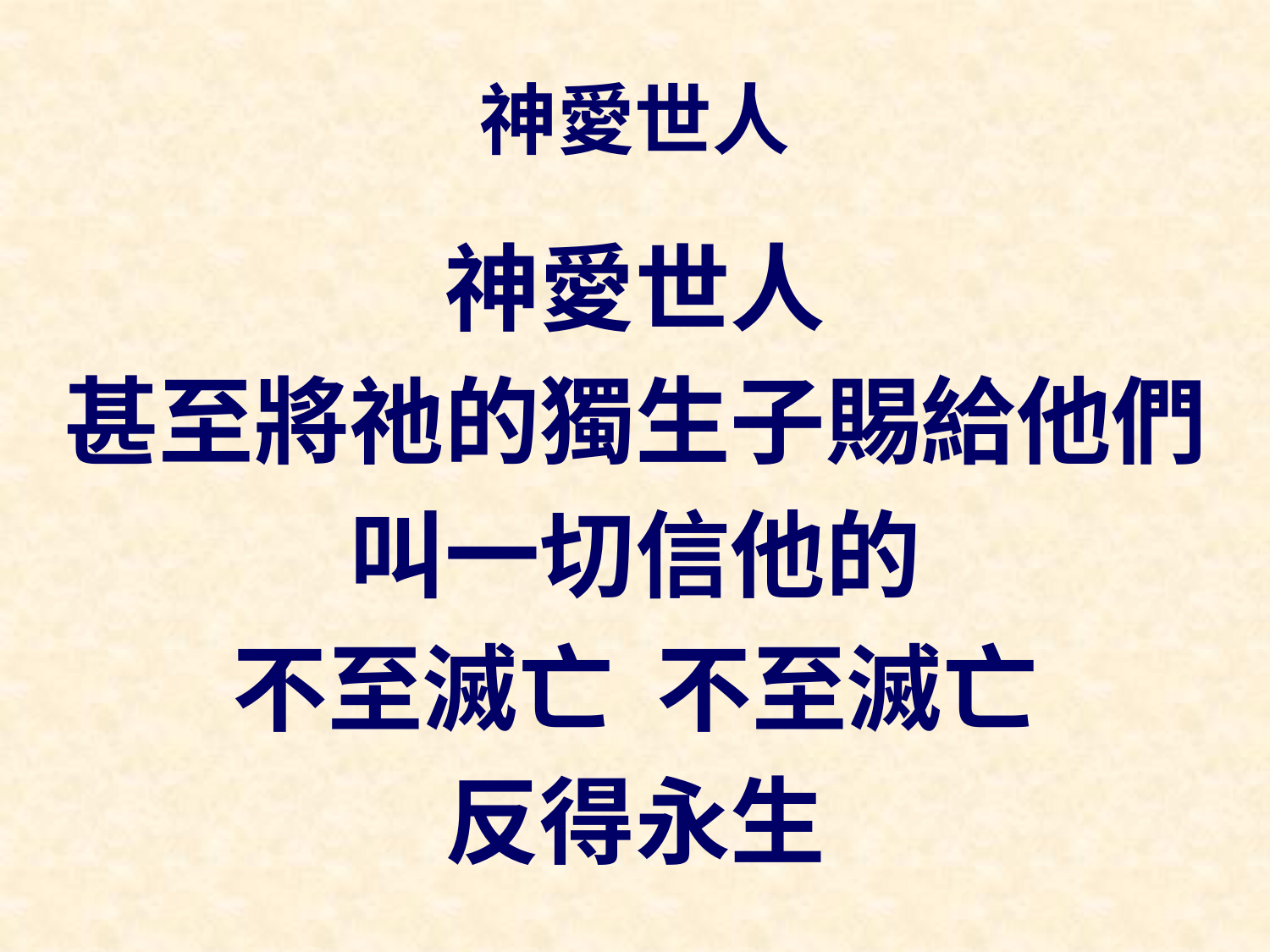

# 神愛世人
神愛世人
甚至將祂的獨生子賜給他們
叫一切信他的
不至滅亡  不至滅亡
反得永生